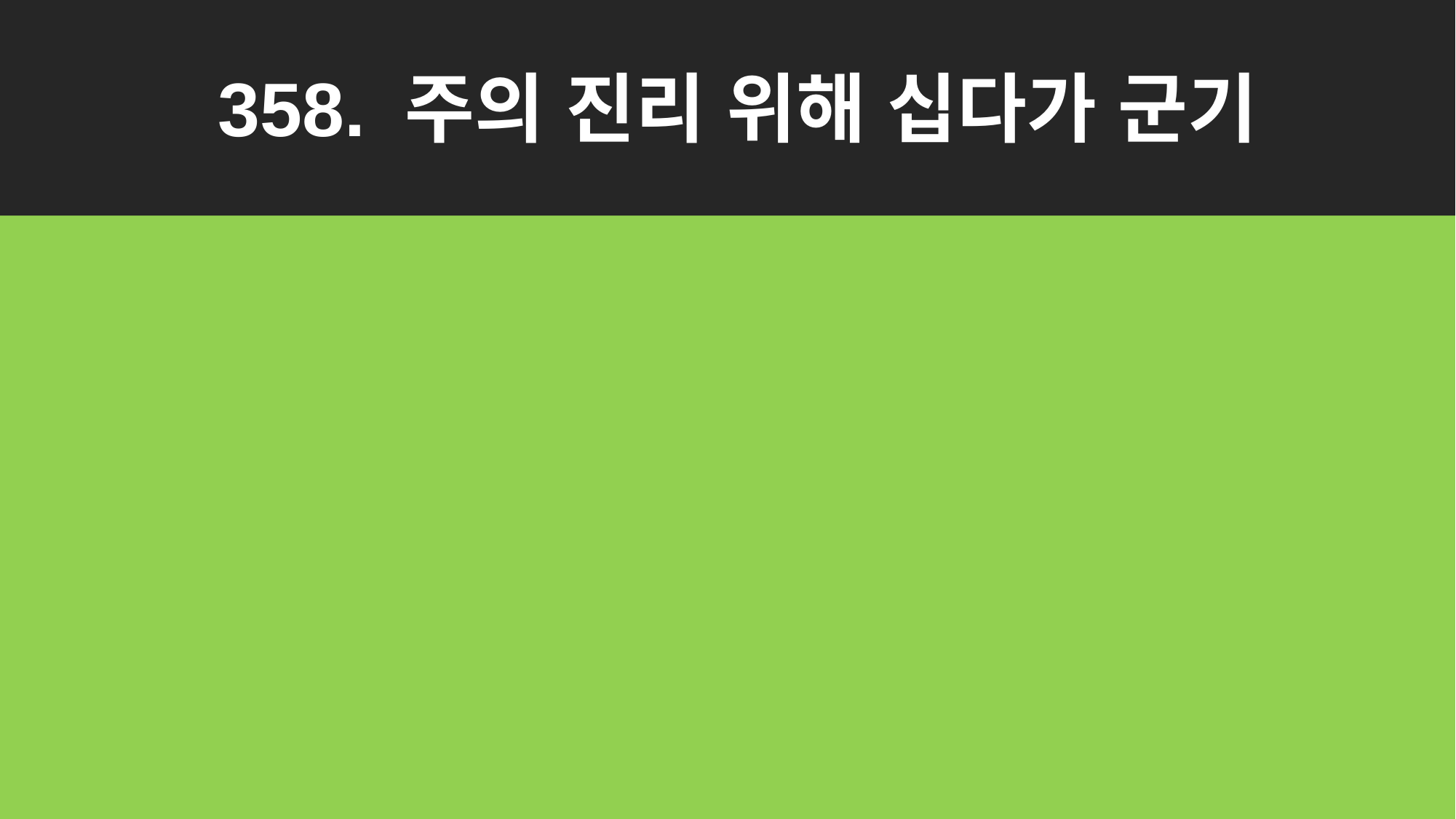

# 358. 주의 진리 위해 십다가 군기